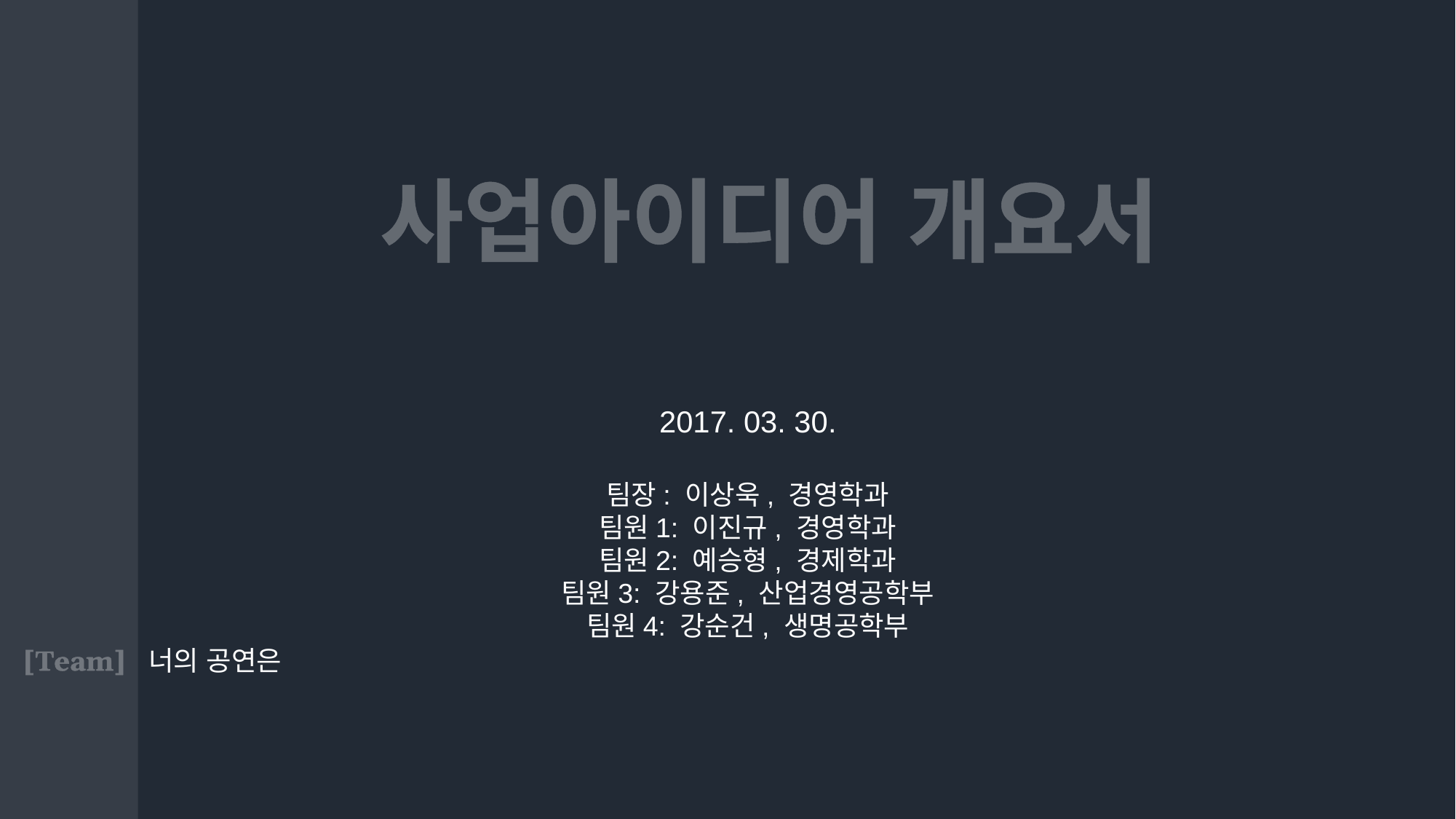

사업아이디어 개요서
2017. 03. 30.
팀장: 이상욱, 경영학과
팀원1: 이진규, 경영학과
팀원2: 예승형, 경제학과
팀원3: 강용준, 산업경영공학부
팀원4: 강순건, 생명공학부
[Team]
너의 공연은